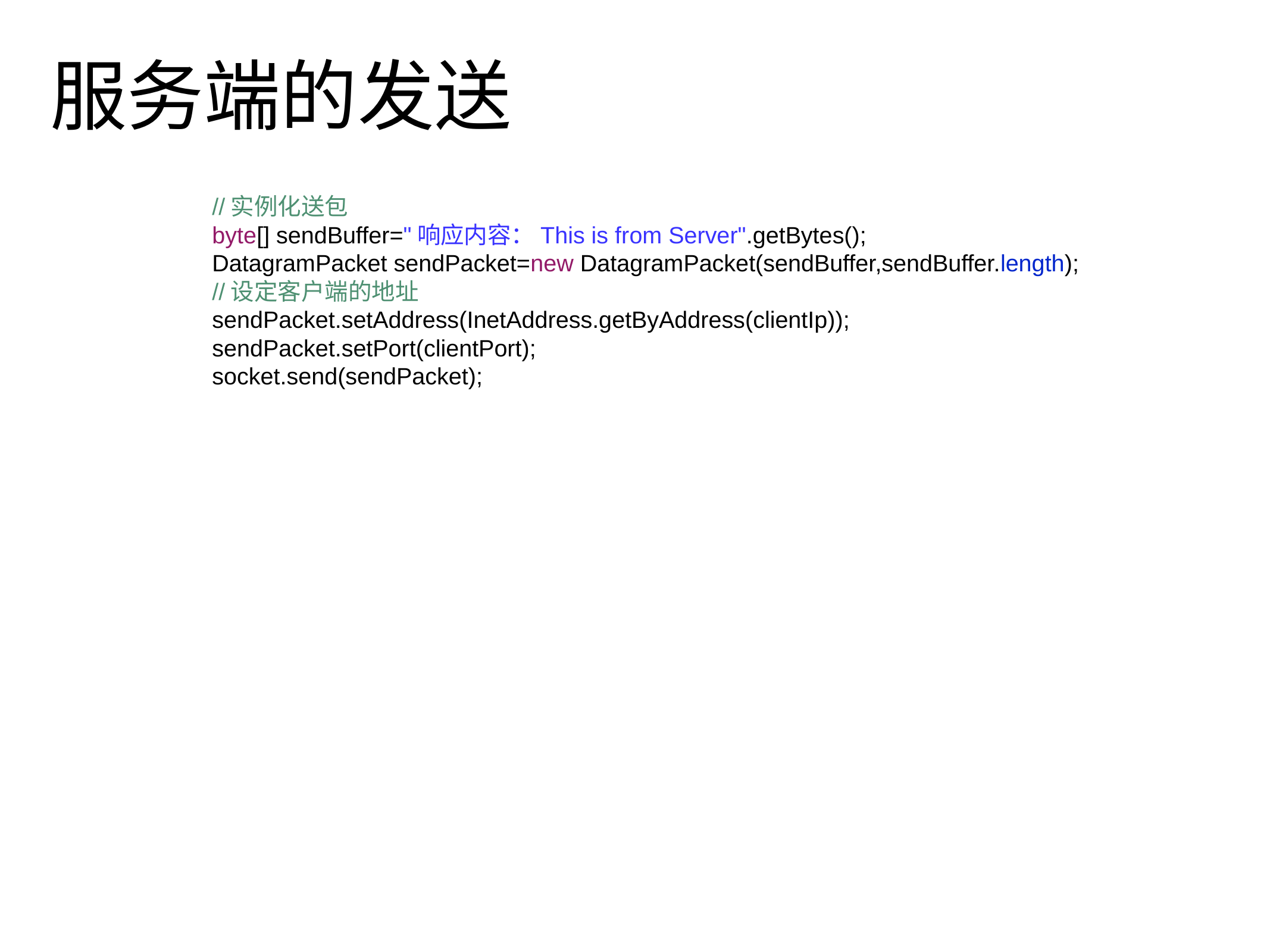

# 服务端的发送
		//实例化送包
		byte[] sendBuffer="响应内容：This is from Server".getBytes();
		DatagramPacket sendPacket=new DatagramPacket(sendBuffer,sendBuffer.length);
		//设定客户端的地址
		sendPacket.setAddress(InetAddress.getByAddress(clientIp));
		sendPacket.setPort(clientPort);
		socket.send(sendPacket);
10